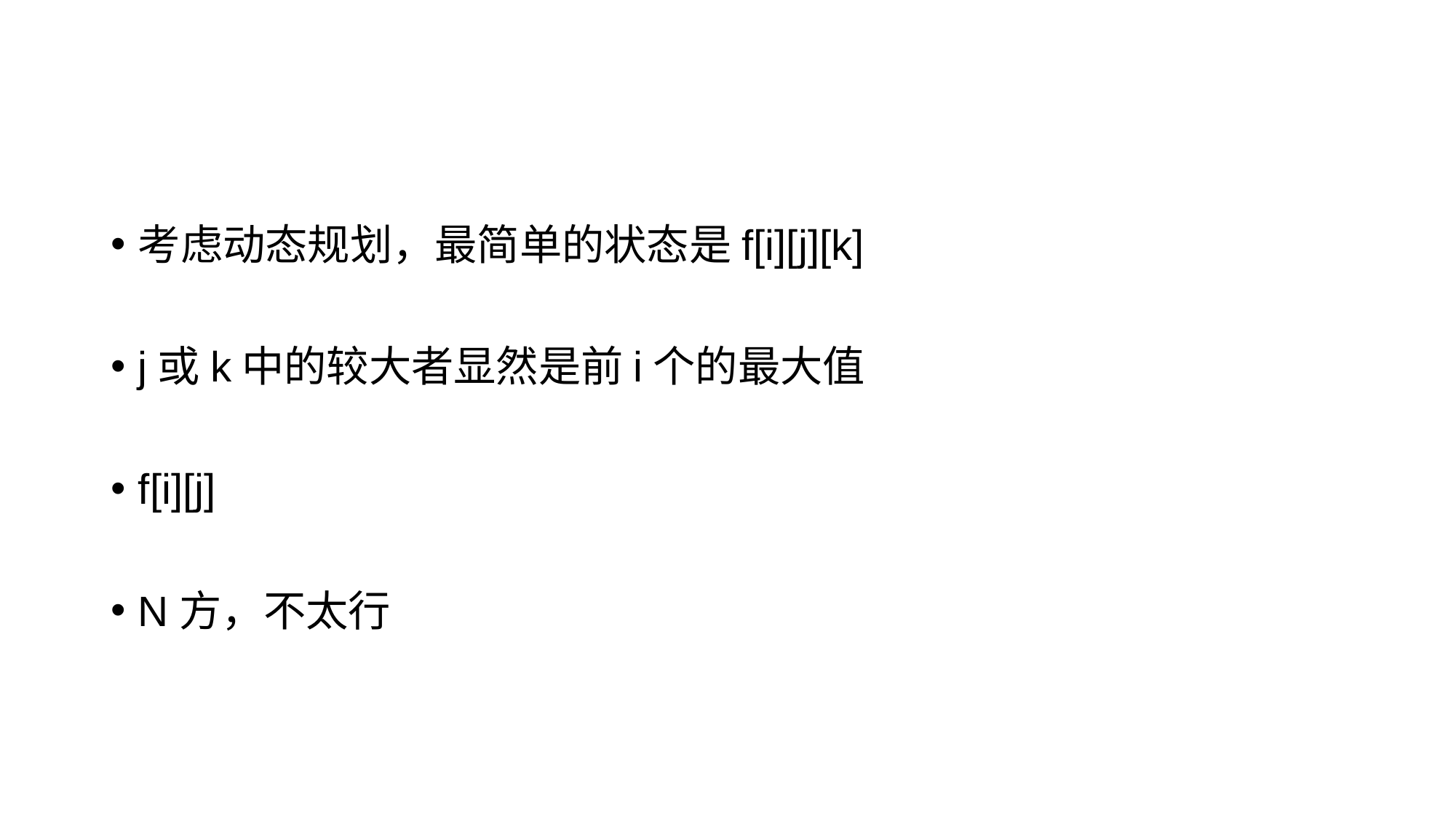

#
考虑动态规划，最简单的状态是f[i][j][k]

j或k中的较大者显然是前i个的最大值

f[i][j]

N方，不太行